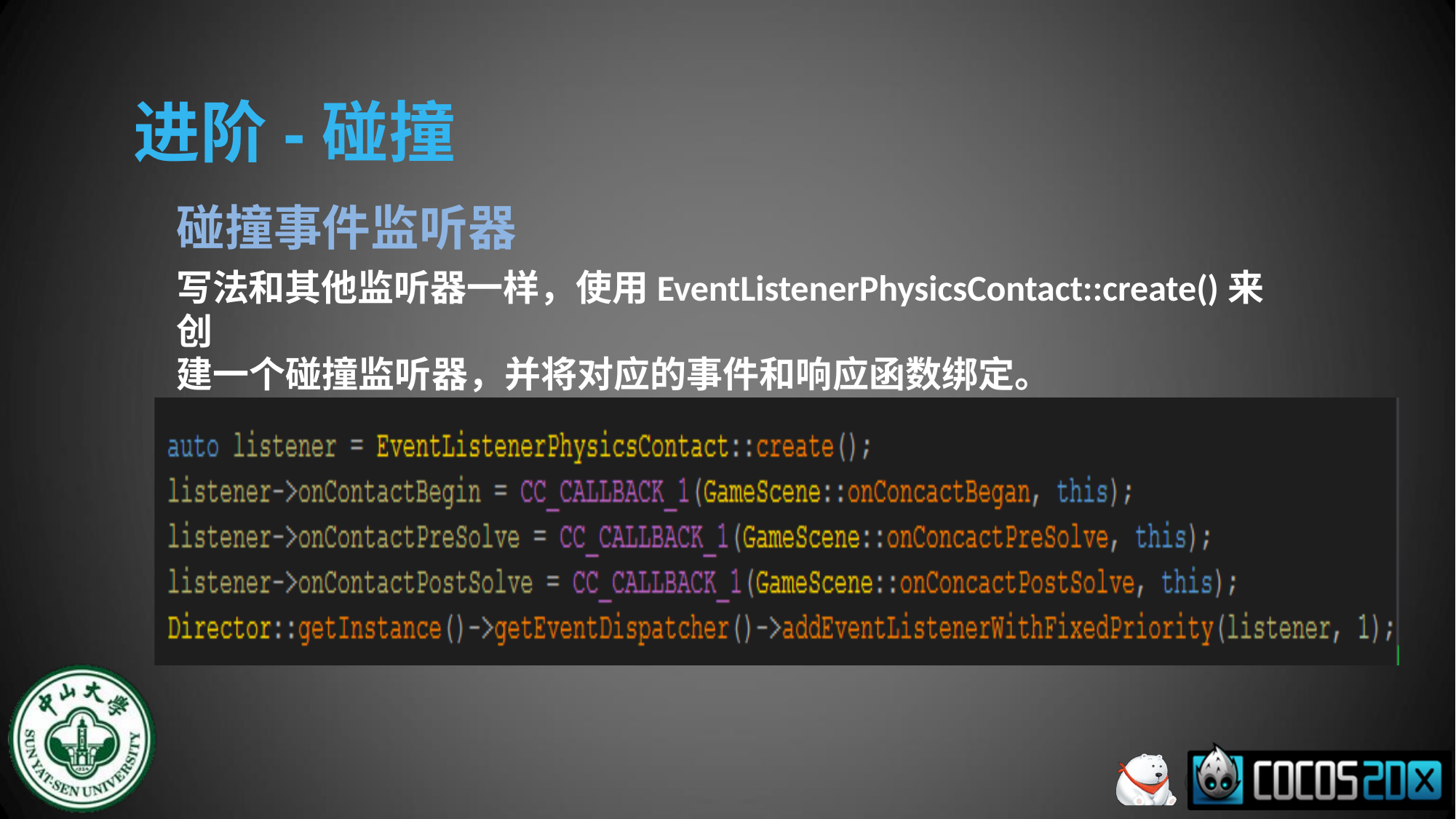

# 进阶-碰撞
碰撞事件监听器
写法和其他监听器一样，使用EventListenerPhysicsContact::create()来创
建一个碰撞监听器，并将对应的事件和响应函数绑定。